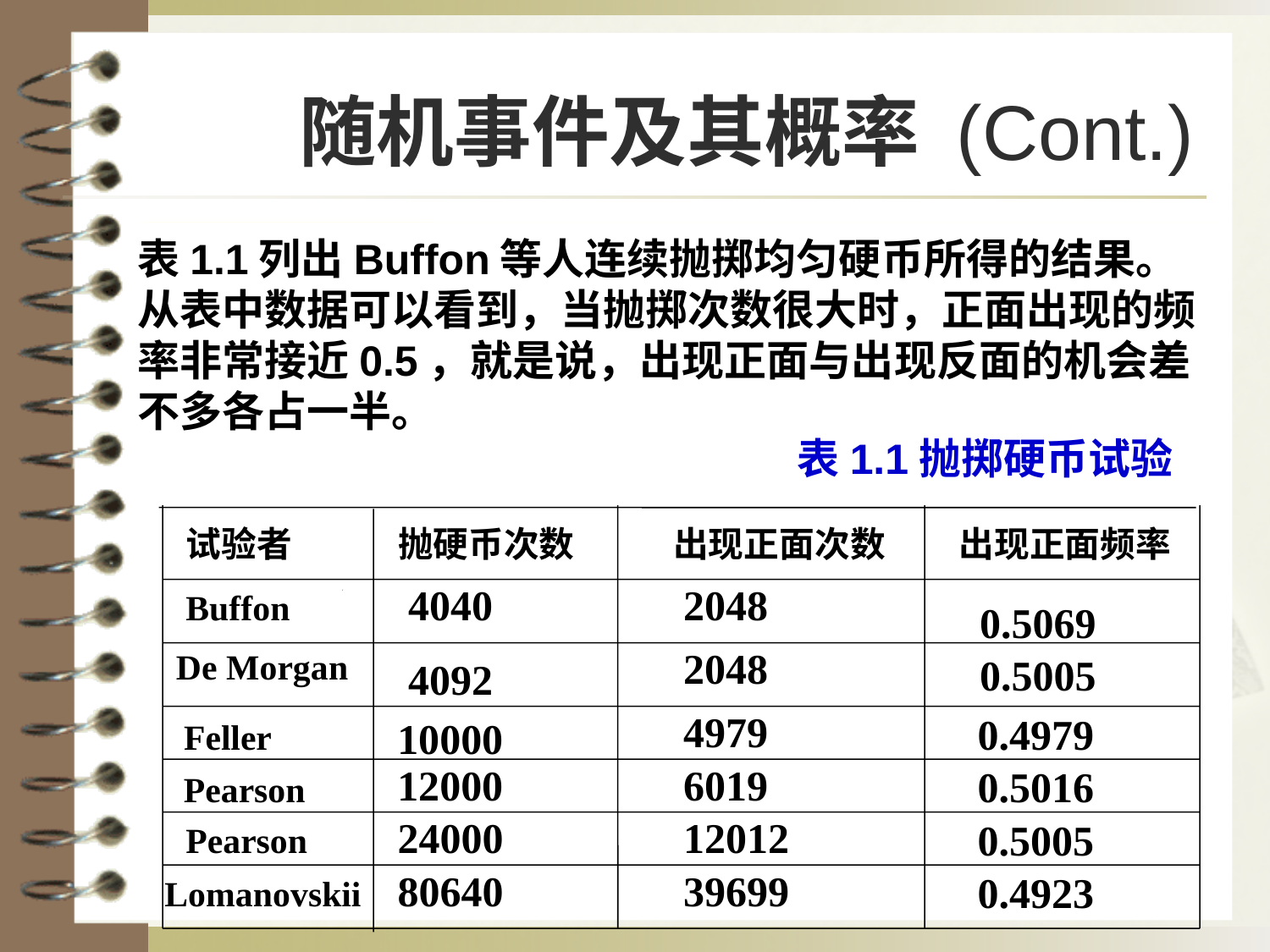

# 随机事件及其概率 (Cont.)

表1.1列出Buffon等人连续抛掷均匀硬币所得的结果。从表中数据可以看到，当抛掷次数很大时，正面出现的频率非常接近0.5，就是说，出现正面与出现反面的机会差不多各占一半。
表1.1抛掷硬币试验

试验者
抛硬币次数
出现正面次数
出现正面频率
4040
2048

Buffon

 0.5069
2048
De Morgan

 0.5005
4092
4979
0.4979

10000
Feller
12000
6019
0.5016

Pearson
24000
12012
0.5005

Pearson
80640
39699
0.4923
Lomanovskii